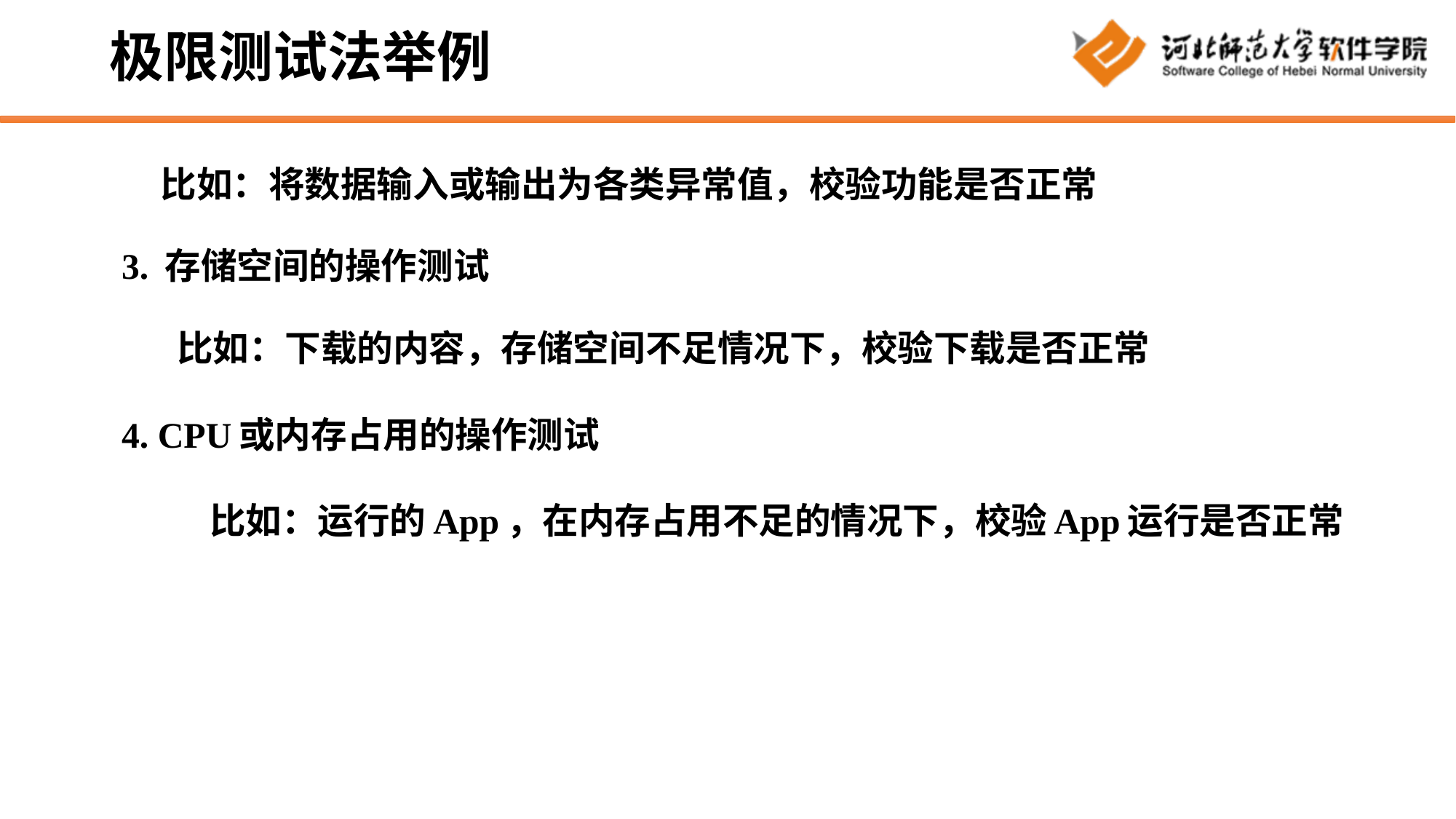

# 极限测试法举例
     比如：将数据输入或输出为各类异常值，校验功能是否正常
 3. 存储空间的操作测试
       比如：下载的内容，存储空间不足情况下，校验下载是否正常
 4. CPU或内存占用的操作测试
           比如：运行的App，在内存占用不足的情况下，校验App运行是否正常